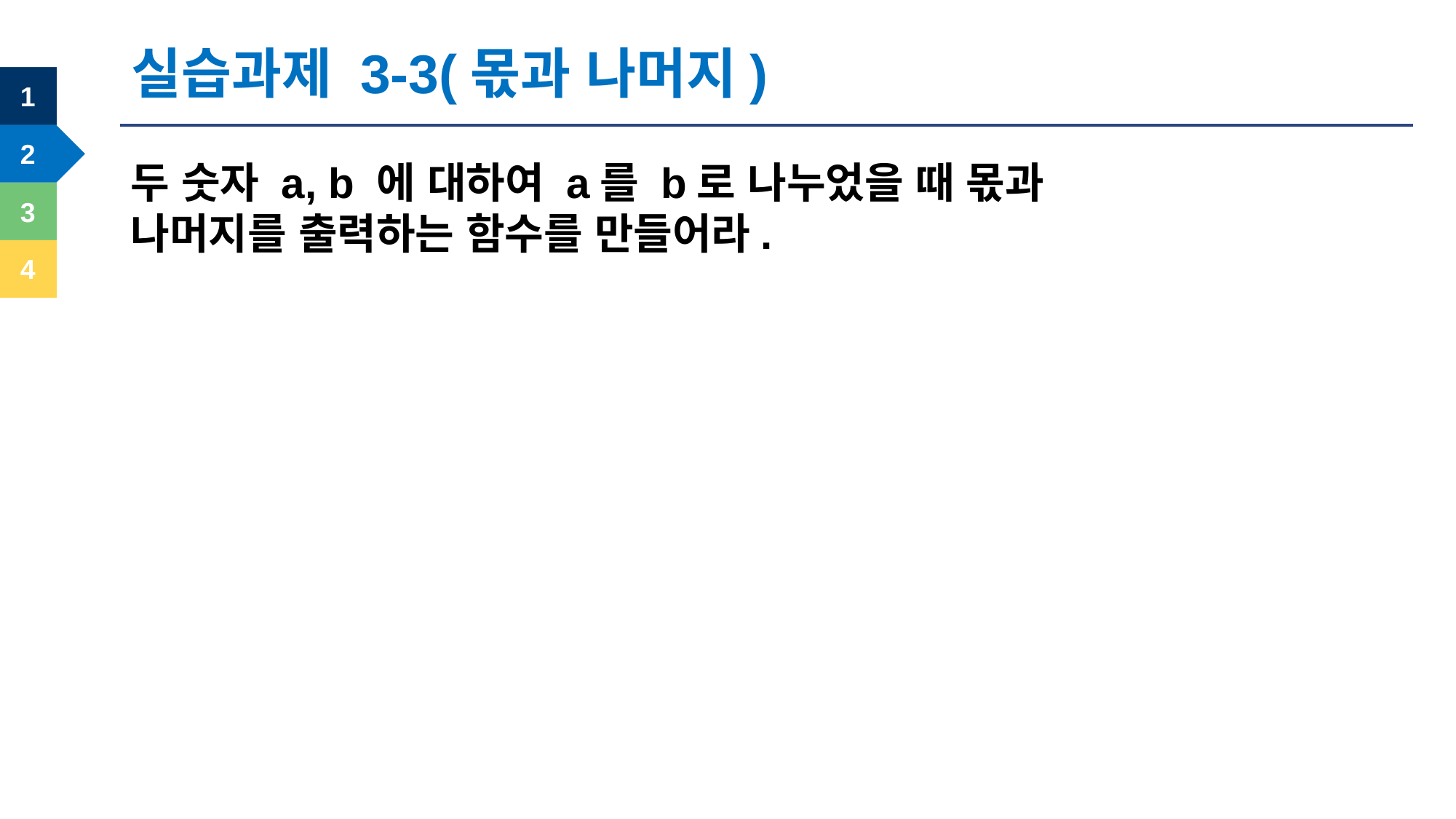

실습과제 3-3(몫과 나머지)

두 숫자 a, b 에 대하여 a를 b로 나누었을 때 몫과 나머지를 출력하는 함수를 만들어라.